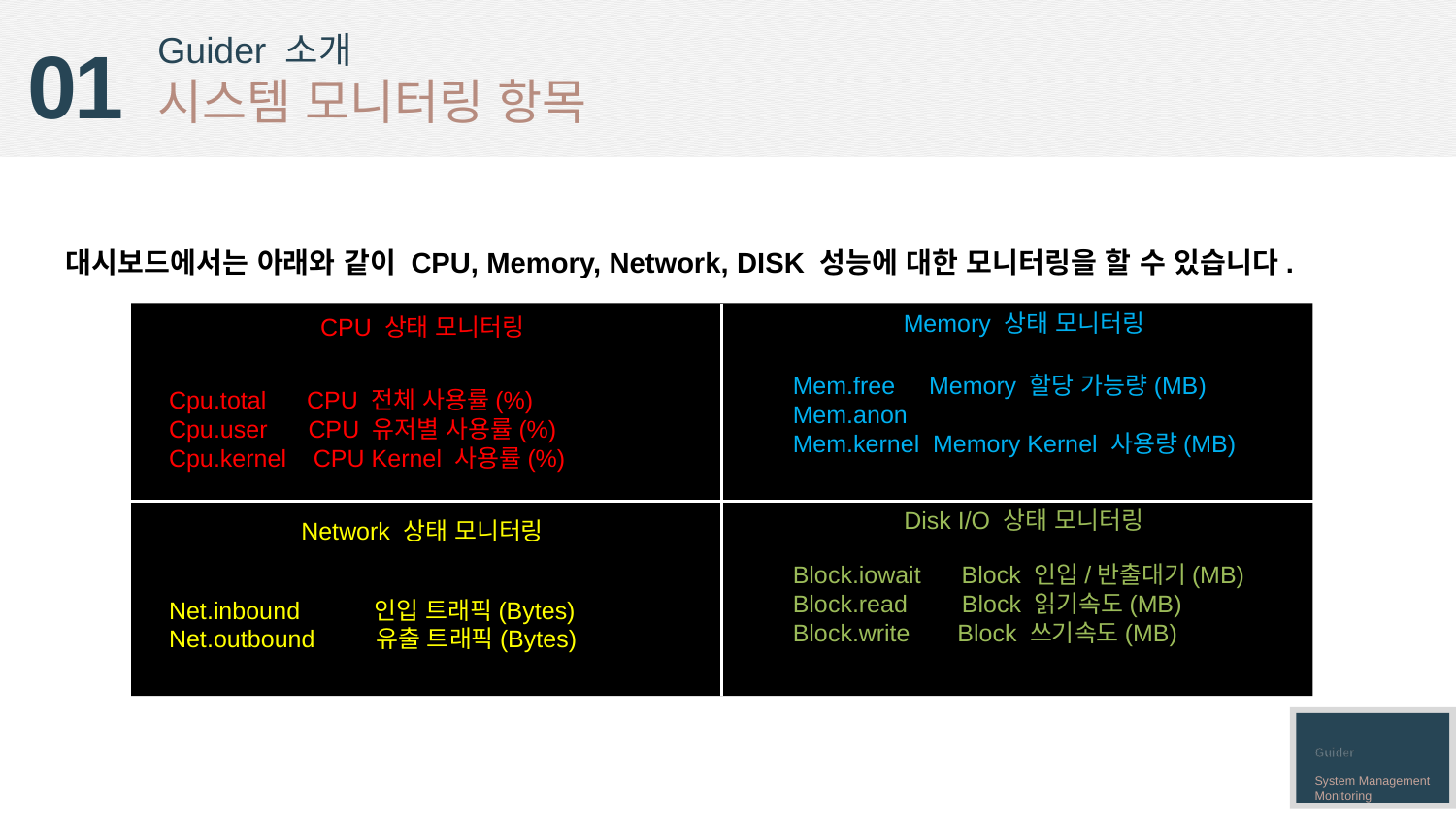

Guider 소개
시스템 모니터링 항목
01
대시보드에서는 아래와 같이 CPU, Memory, Network, DISK 성능에 대한 모니터링을 할 수 있습니다.
Memory 상태 모니터링

CPU 상태 모니터링
Mem.free     Memory 할당 가능량(MB)
Mem.anon
Mem.kernel  Memory Kernel 사용량(MB)
Cpu.total      CPU 전체 사용률(%)
Cpu.user      CPU 유저별 사용률(%)
Cpu.kernel    CPU Kernel 사용률(%)
Disk I/O 상태 모니터링
Network 상태 모니터링
Block.iowait      Block 인입/반출대기(MB)
Block.read        Block 읽기속도(MB)
Block.write       Block 쓰기속도(MB)
Net.inbound          인입 트래픽(Bytes)
Net.outbound        유출 트래픽(Bytes)

Guider

System Management Monitoring